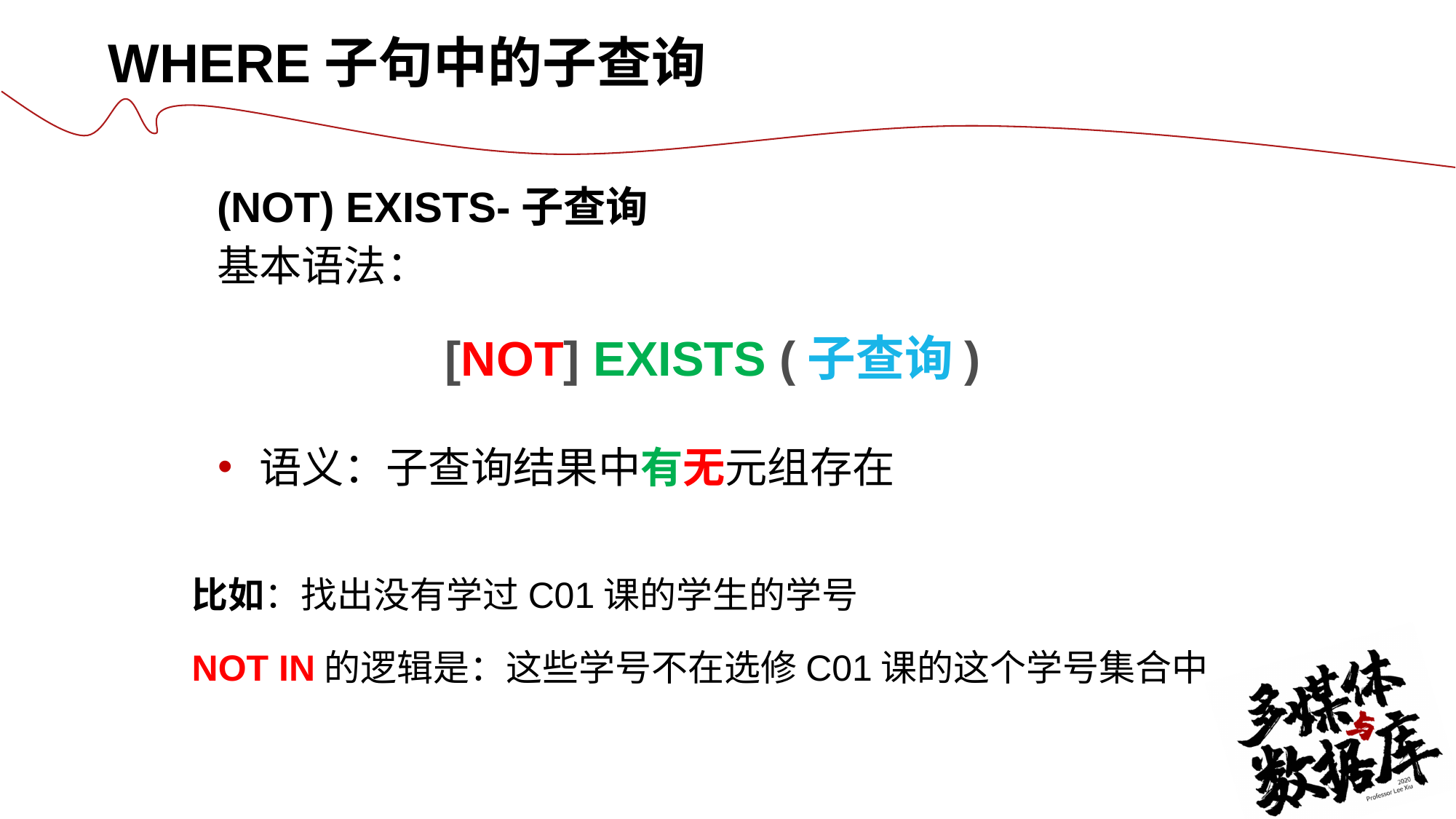

WHERE子句中的子查询
(NOT) EXISTS-子查询
基本语法：
 [NOT] EXISTS (子查询)
语义：子查询结果中有无元组存在
比如：找出没有学过C01课的学生的学号
NOT IN的逻辑是：这些学号不在选修C01课的这个学号集合中